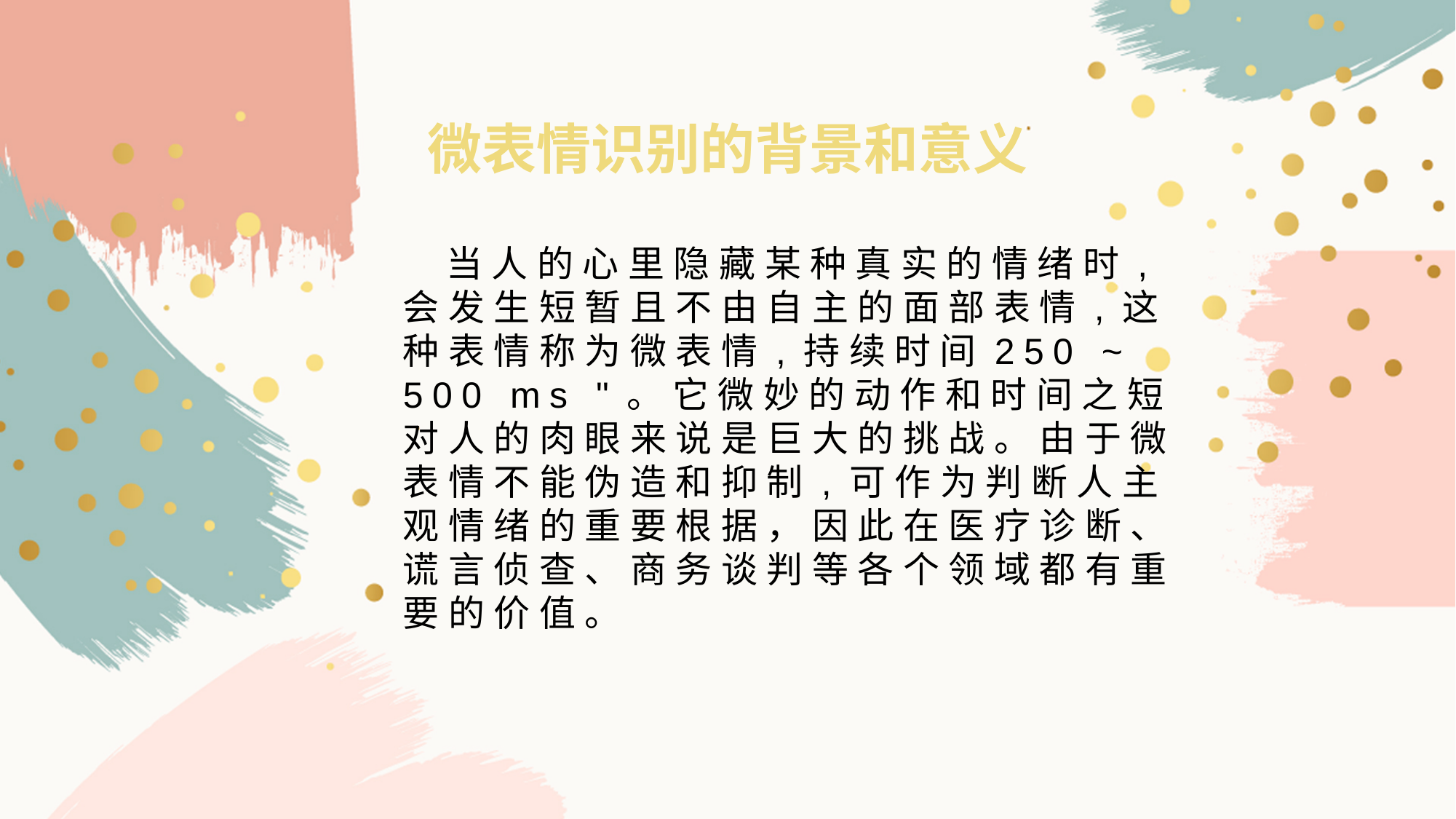

微表情识别的背景和意义
  当人的心里隐藏某种真实的情绪时,会发生短暂且不由自主的面部表情,这种表情称为微表情,持续时间250 ~ 500 ms "。它微妙的动作和时间之短对人的肉眼来说是巨大的挑战。由于微表情不能伪造和抑制,可作为判断人主观情绪的重要根据，因此在医疗诊断、谎言侦查、商务谈判等各个领域都有重要的价值。